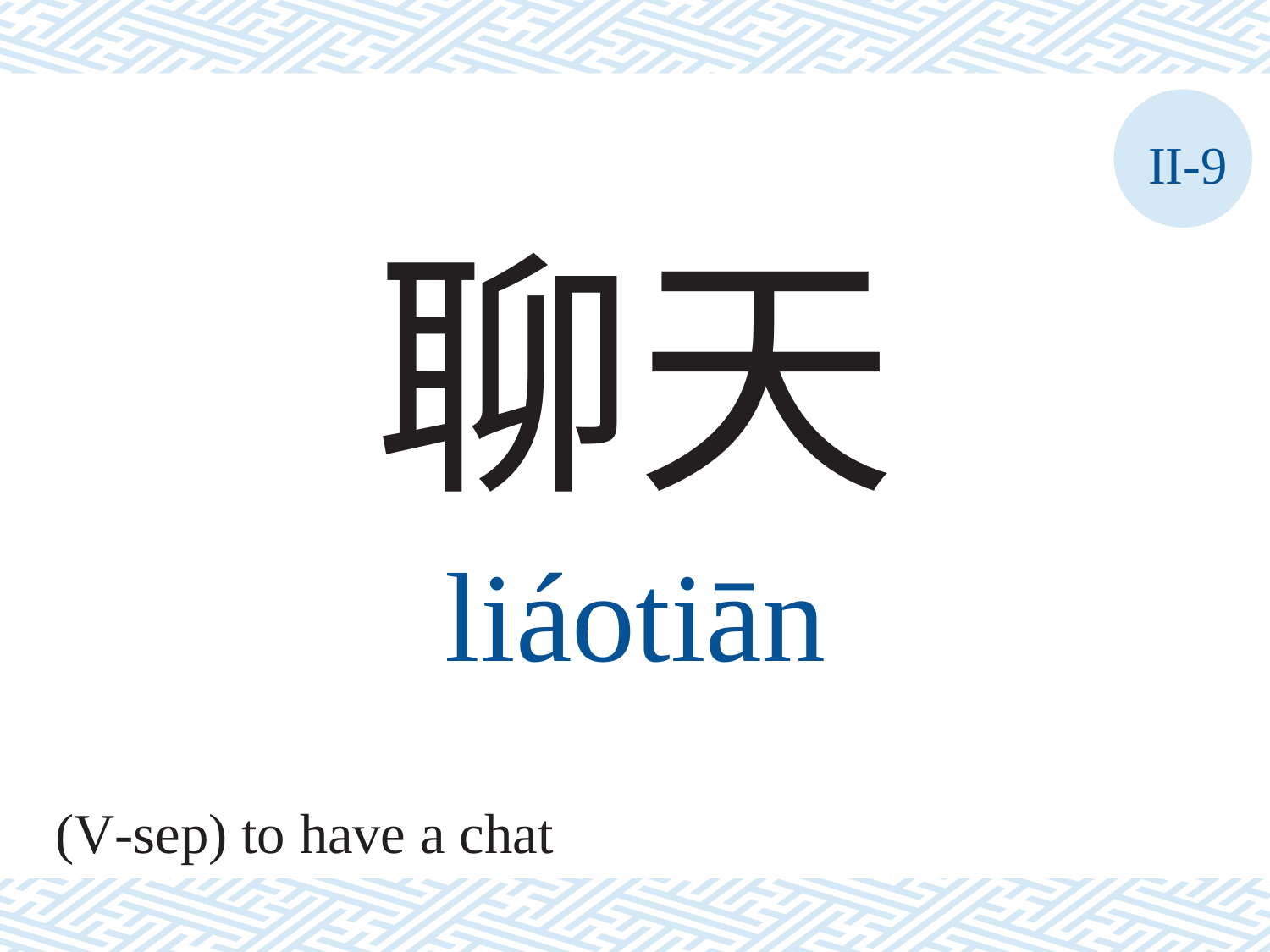

II-9
聊天
liáotiān
(V-sep) to have a chat